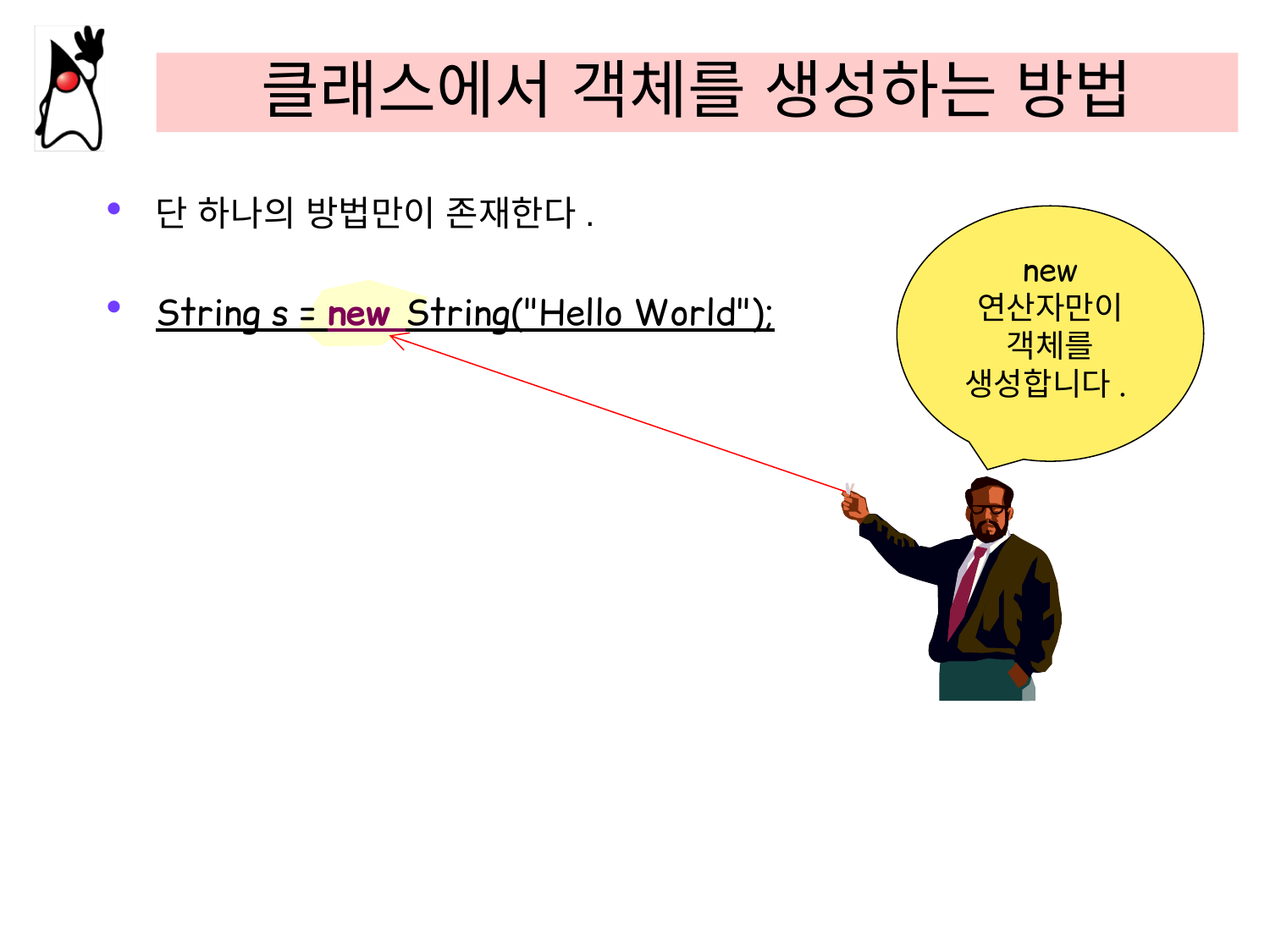

# 클래스에서 객체를 생성하는 방법
단 하나의 방법만이 존재한다.

String s = new String("Hello World");
new 연산자만이 객체를 생성합니다.